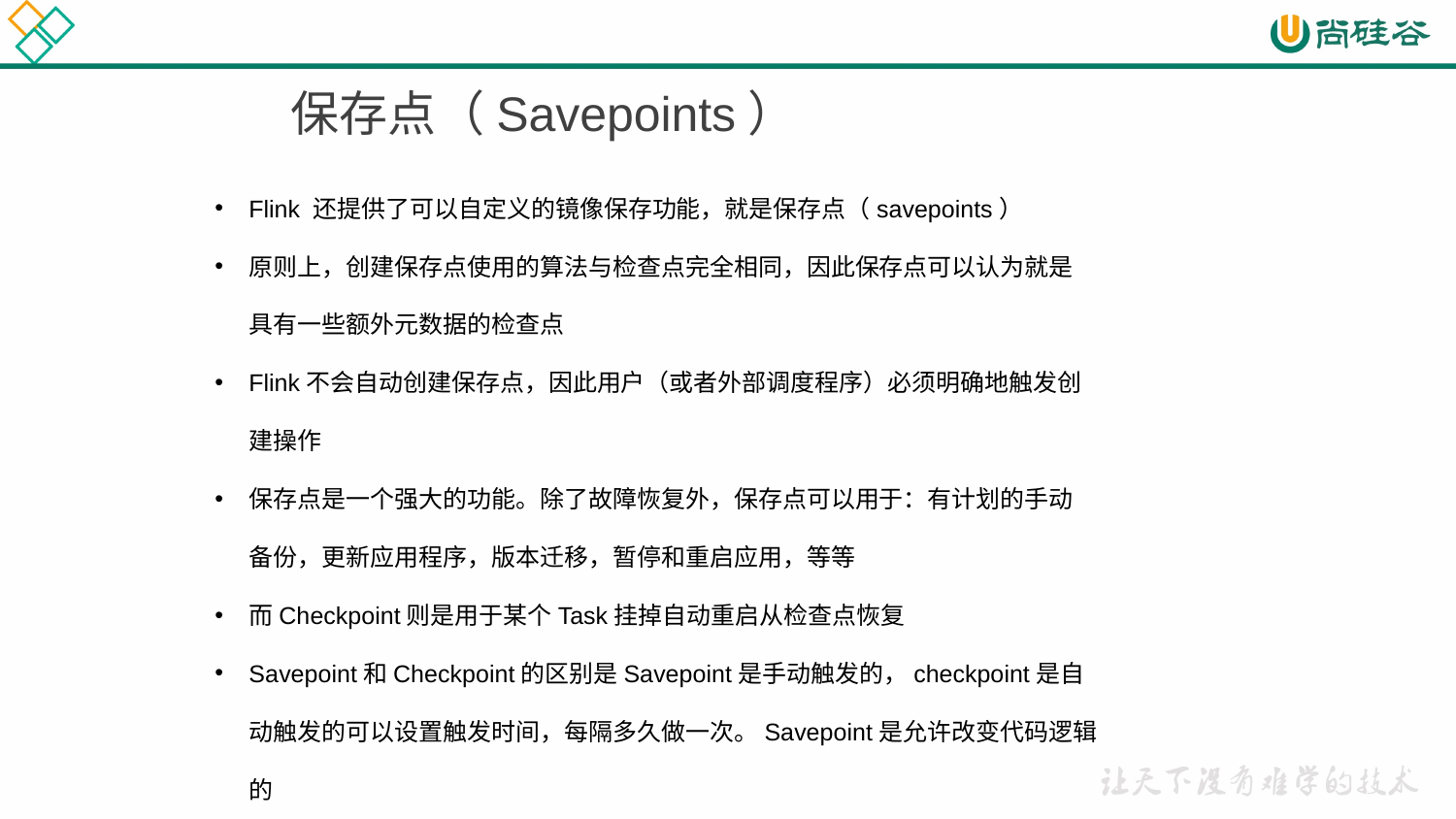

保存点（Savepoints）
Flink 还提供了可以自定义的镜像保存功能，就是保存点（savepoints）
原则上，创建保存点使用的算法与检查点完全相同，因此保存点可以认为就是具有一些额外元数据的检查点
Flink不会自动创建保存点，因此用户（或者外部调度程序）必须明确地触发创建操作
保存点是一个强大的功能。除了故障恢复外，保存点可以用于：有计划的手动备份，更新应用程序，版本迁移，暂停和重启应用，等等
而Checkpoint则是用于某个Task挂掉自动重启从检查点恢复
Savepoint和Checkpoint的区别是Savepoint是手动触发的，checkpoint是自动触发的可以设置触发时间，每隔多久做一次。Savepoint是允许改变代码逻辑的